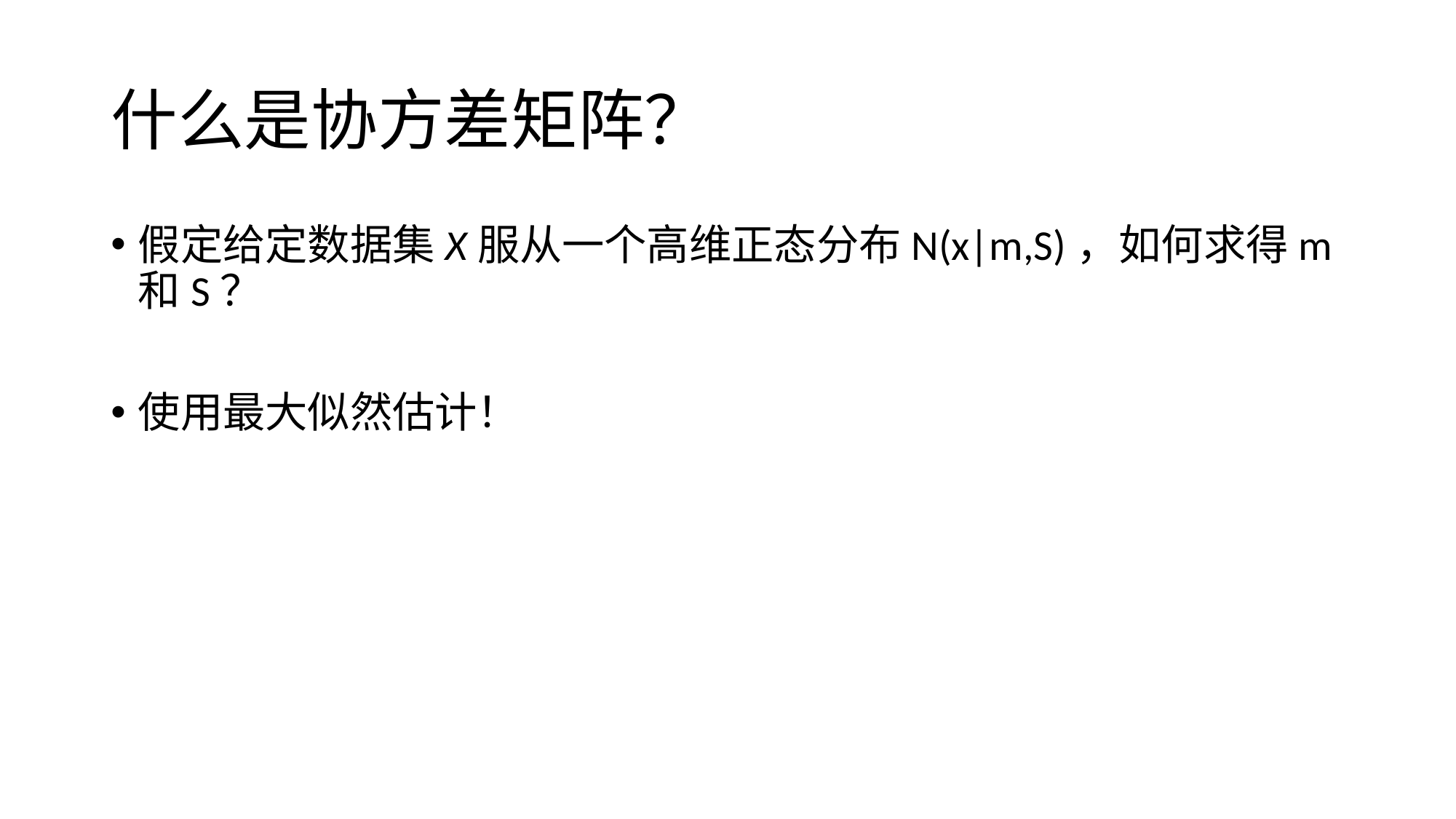

# 什么是协方差矩阵？
假定给定数据集X服从一个高维正态分布N(x|m,S)，如何求得m和S？

使用最大似然估计！